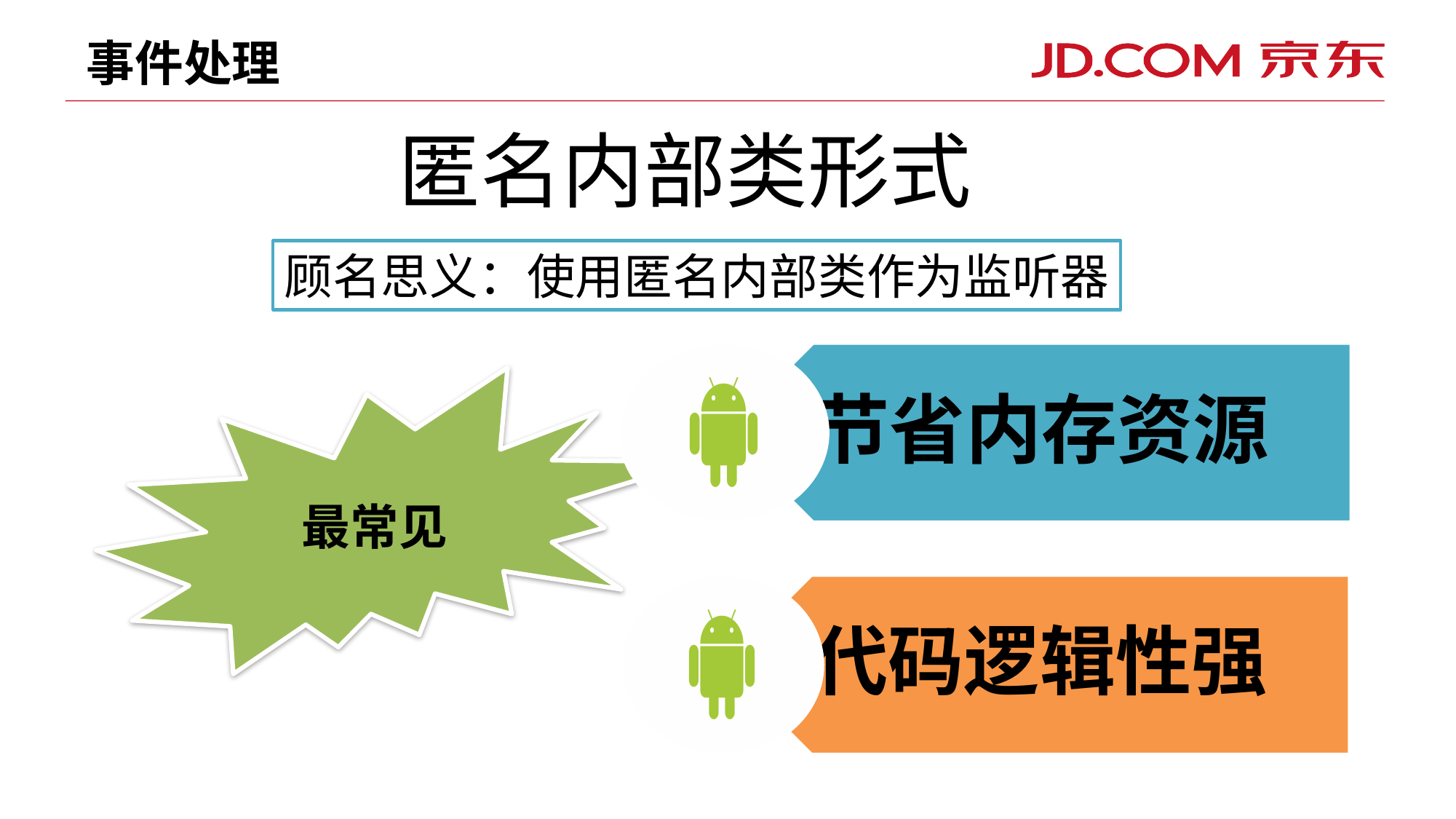

事件处理
匿名内部类形式
顾名思义：使用匿名内部类作为监听器
节省内存资源
代码逻辑性强
最常见